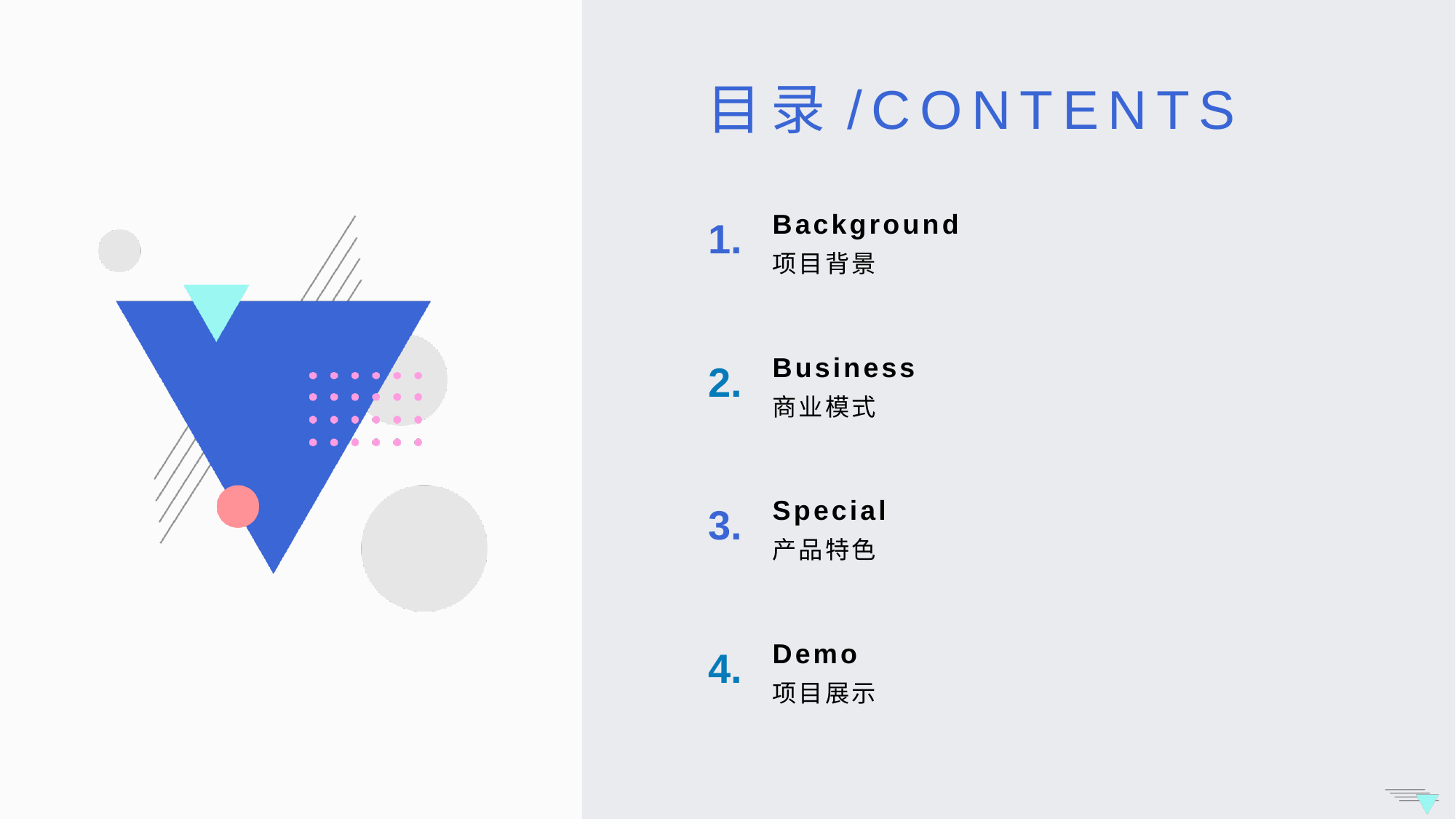

目录/CONTENTS
Background
1.
项目背景
Business
2.
商业模式
Special
3.
产品特色
Demo
4.
项目展示